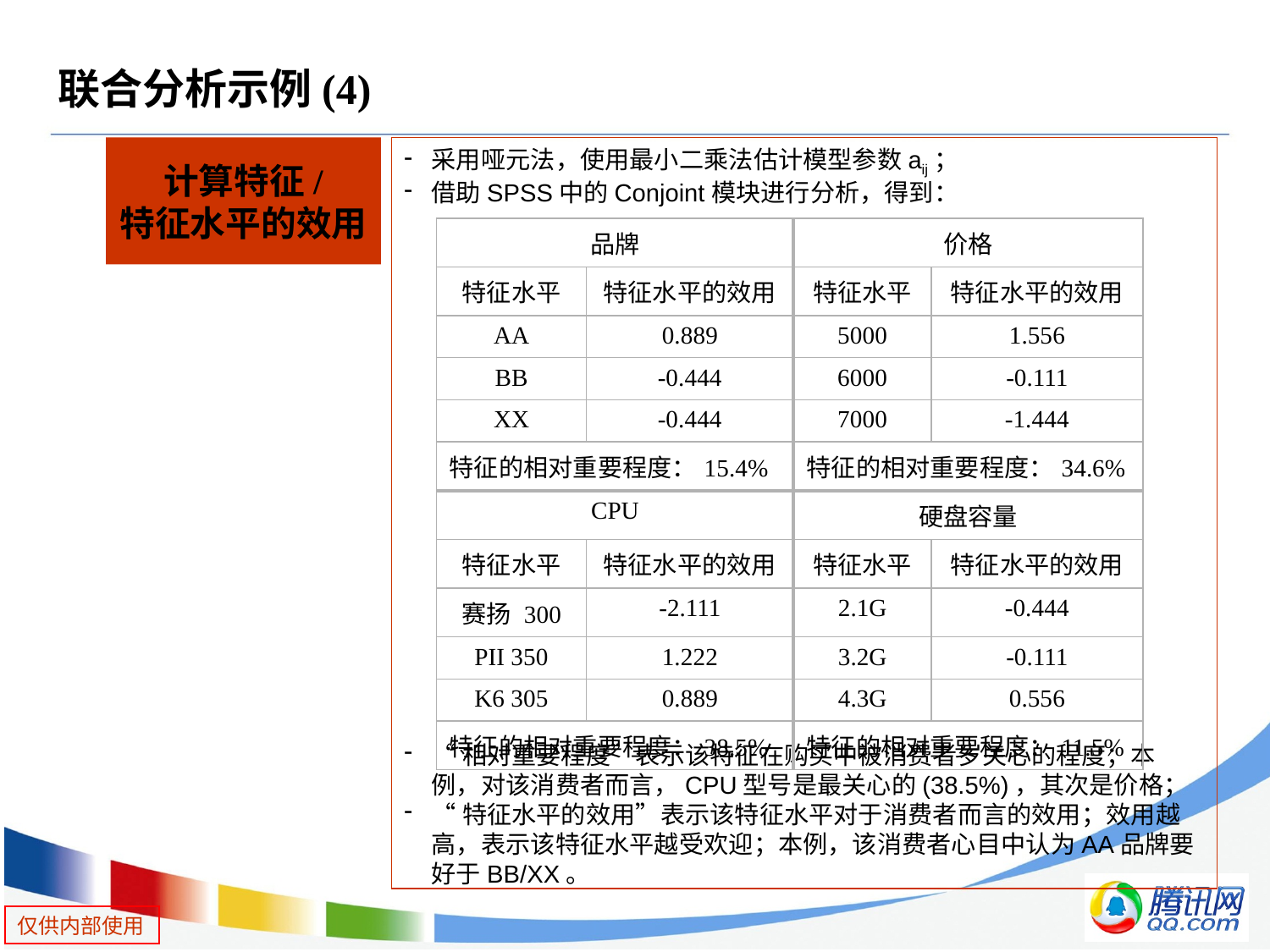

# 联合分析示例(4)
计算特征/
特征水平的效用
采用哑元法，使用最小二乘法估计模型参数aij；
借助SPSS中的Conjoint模块进行分析，得到：

“相对重要程度”表示该特征在购买中被消费者岁关心的程度；本例，对该消费者而言，CPU型号是最关心的(38.5%)，其次是价格；
“特征水平的效用”表示该特征水平对于消费者而言的效用；效用越高，表示该特征水平越受欢迎；本例，该消费者心目中认为AA品牌要好于BB/XX。
| 品牌 |  | 价格 |  |
| --- | --- | --- | --- |
| 特征水平 | 特征水平的效用 | 特征水平 | 特征水平的效用 |
| AA | 0.889 | 5000 | 1.556 |
| BB | -0.444 | 6000 | -0.111 |
| XX | -0.444 | 7000 | -1.444 |
| 特征的相对重要程度：15.4% |  | 特征的相对重要程度：34.6% |  |
| CPU |  | 硬盘容量 |  |
| 特征水平 | 特征水平的效用 | 特征水平 | 特征水平的效用 |
| 赛扬 300 | -2.111 | 2.1G | -0.444 |
| PII 350 | 1.222 | 3.2G | -0.111 |
| K6 305 | 0.889 | 4.3G | 0.556 |
| 特征的相对重要程度：38.5% |  | 特征的相对重要程度：11.5% |  |